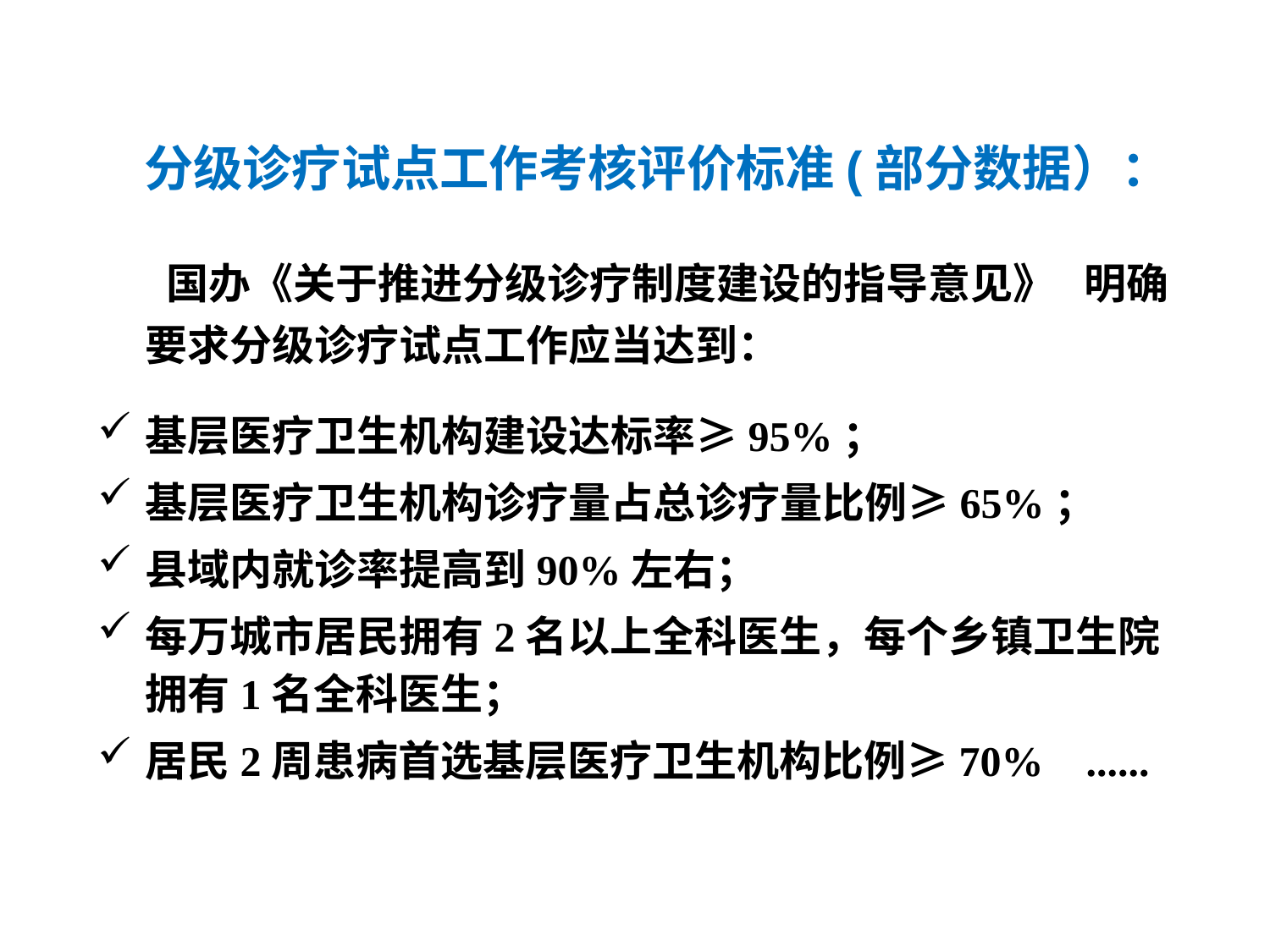

# 分级诊疗试点工作考核评价标准(部分数据）：
    国办《关于推进分级诊疗制度建设的指导意见》   明确要求分级诊疗试点工作应当达到：
基层医疗卫生机构建设达标率≥95%；
基层医疗卫生机构诊疗量占总诊疗量比例≥65%；
县域内就诊率提高到90%左右；
每万城市居民拥有2名以上全科医生，每个乡镇卫生院拥有1名全科医生；
居民2周患病首选基层医疗卫生机构比例≥70%    ......